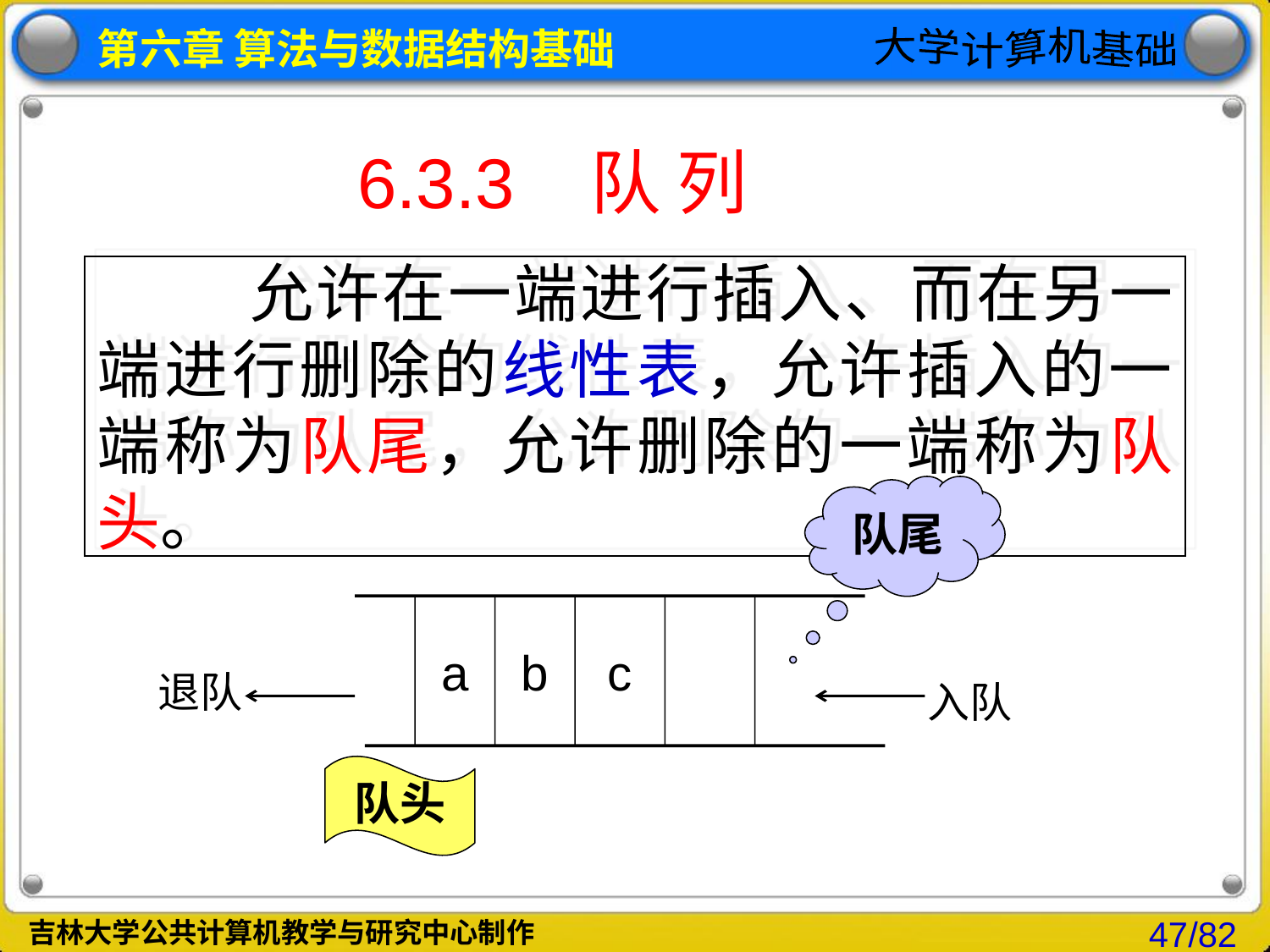

# 6.3.3   队 列
        允许在一端进行插入、而在另一端进行删除的线性表，允许插入的一端称为队尾，允许删除的一端称为队头。
队尾

c
a
b
退队
入队

队头
47/82